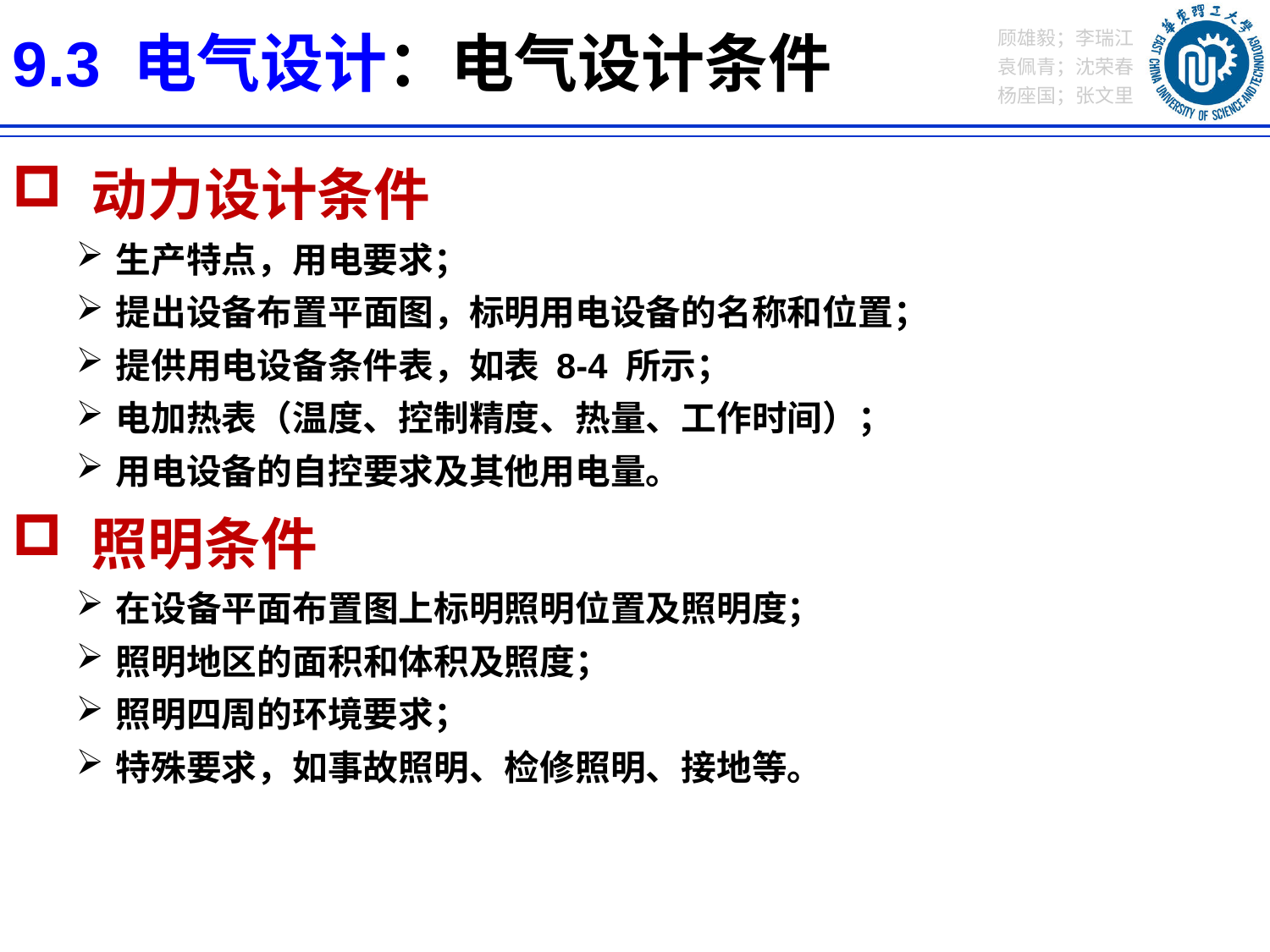

9.3 电气设计：电气设计条件
 动力设计条件
生产特点，用电要求；
提出设备布置平面图，标明用电设备的名称和位置；
提供用电设备条件表，如表 8-4 所示；
电加热表（温度、控制精度、热量、工作时间）；
用电设备的自控要求及其他用电量。
 照明条件
在设备平面布置图上标明照明位置及照明度；
照明地区的面积和体积及照度；
照明四周的环境要求；
特殊要求，如事故照明、检修照明、接地等。